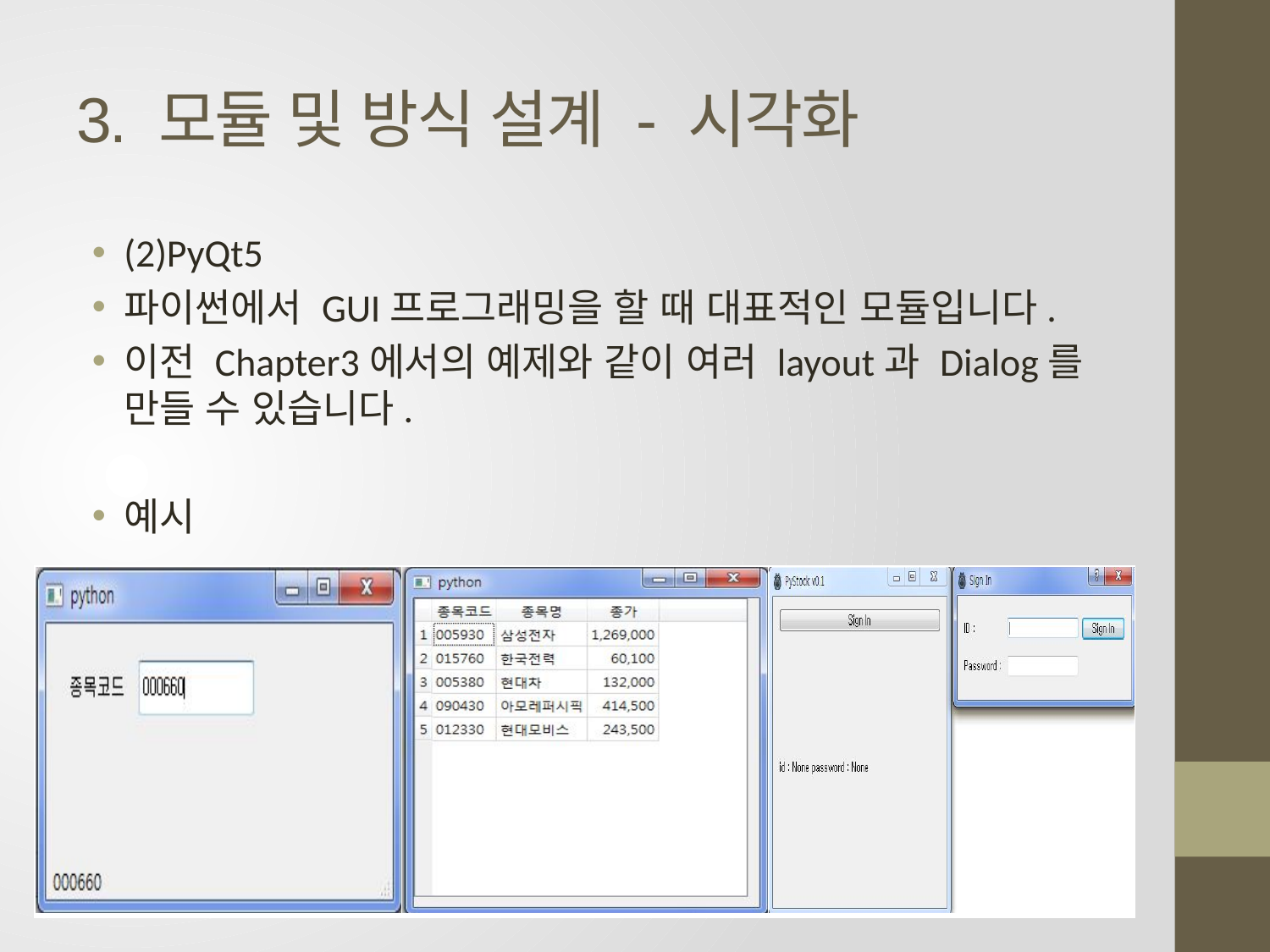

# 3. 모듈 및 방식 설계 - 시각화
(2)PyQt5
파이썬에서 GUI프로그래밍을 할 때 대표적인 모듈입니다.
이전 Chapter3에서의 예제와 같이 여러 layout과 Dialog를 만들 수 있습니다.

예시

|  |  |  |
| --- | --- | --- |